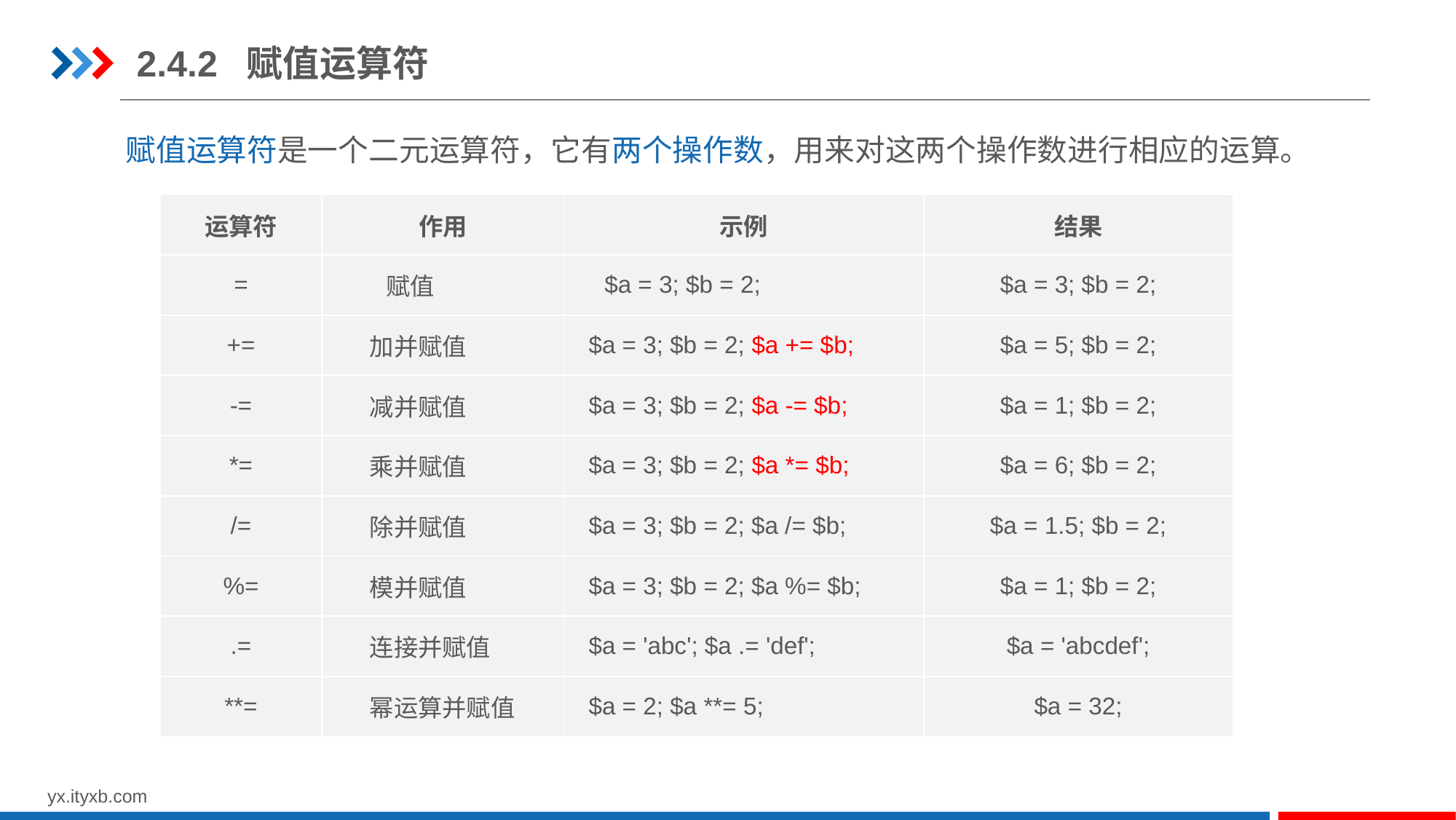

2.4.2  赋值运算符
赋值运算符是一个二元运算符，它有两个操作数，用来对这两个操作数进行相应的运算。
| 运算符 | 作用 | 示例 | 结果 |
| --- | --- | --- | --- |
| = | 赋值 | $a = 3; $b = 2; | $a = 3; $b = 2; |
| += | 加并赋值 | $a = 3; $b = 2; $a += $b; | $a = 5; $b = 2; |
| -= | 减并赋值 | $a = 3; $b = 2; $a -= $b; | $a = 1; $b = 2; |
| \*= | 乘并赋值 | $a = 3; $b = 2; $a \*= $b; | $a = 6; $b = 2; |
| /= | 除并赋值 | $a = 3; $b = 2; $a /= $b; | $a = 1.5; $b = 2; |
| %= | 模并赋值 | $a = 3; $b = 2; $a %= $b; | $a = 1; $b = 2; |
| .= | 连接并赋值 | $a = 'abc'; $a .= 'def'; | $a = 'abcdef'; |
| \*\*= | 幂运算并赋值 | $a = 2; $a \*\*= 5; | $a = 32; |